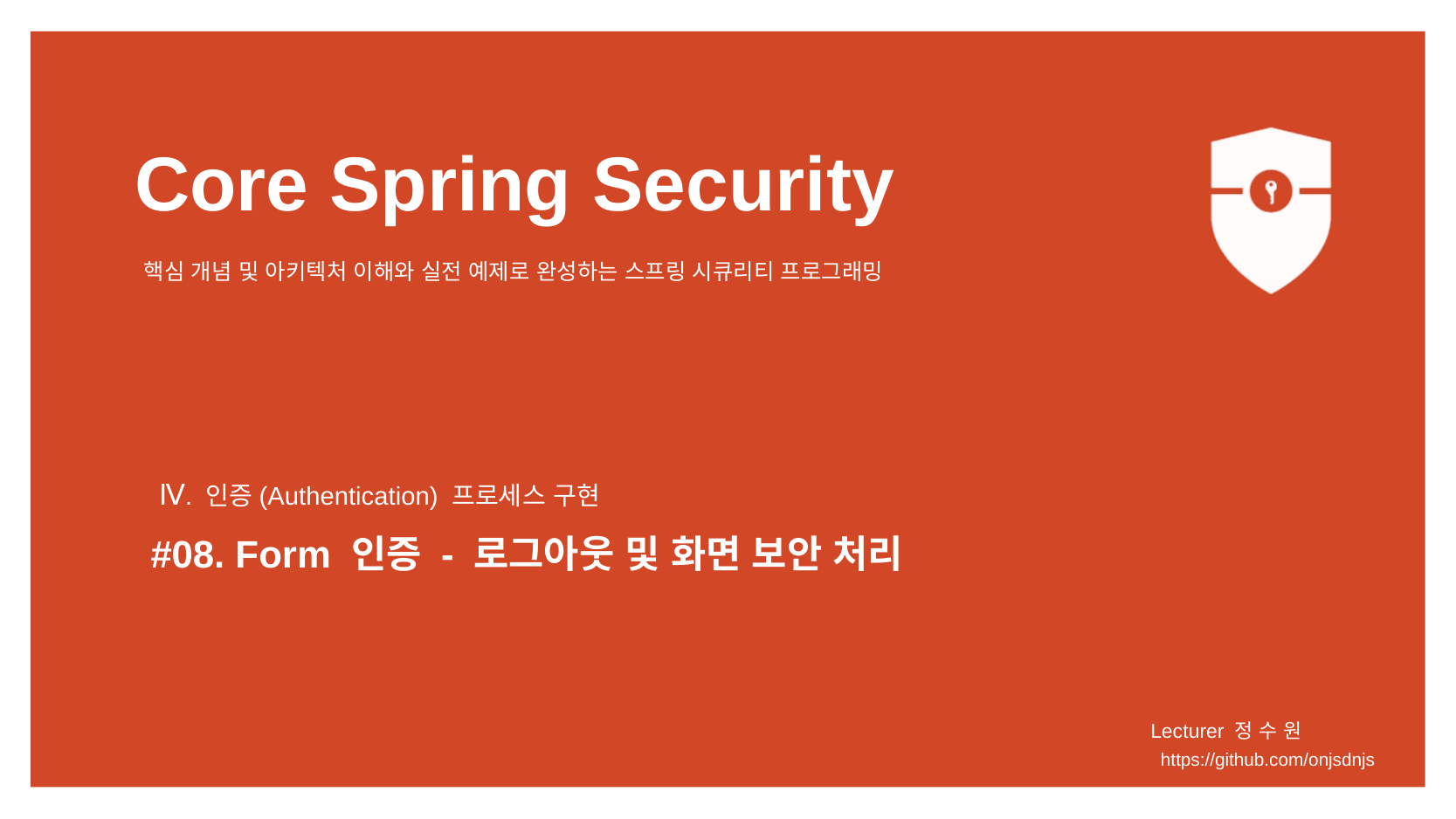

Ⅳ. 인증(Authentication) 프로세스 구현
#08. Form 인증 - 로그아웃 및 화면 보안 처리